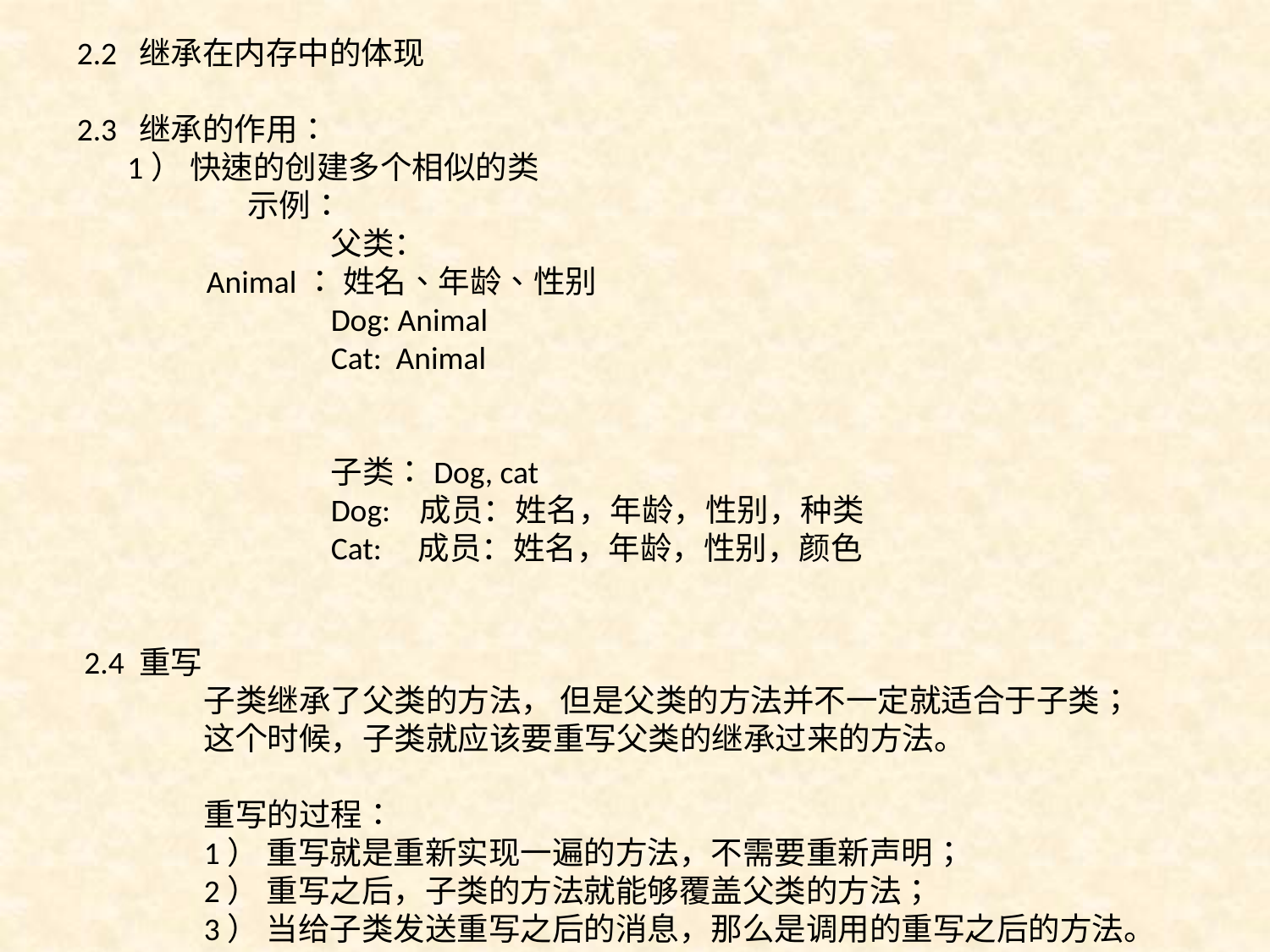

2.2  继承在内存中的体现

2.3  继承的作用：
       1） 快速的创建多个相似的类
	     示例：
		父类：
                  Animal： 姓名、年龄、性别
		Dog: Animal
		Cat:  Animal

	   	子类：Dog, cat
		Dog:   成员：姓名，年龄，性别，种类
		Cat:    成员：姓名，年龄，性别，颜色

 2.4 重写
	子类继承了父类的方法， 但是父类的方法并不一定就适合于子类；
	这个时候，子类就应该要重写父类的继承过来的方法。

	重写的过程：
	1） 重写就是重新实现一遍的方法，不需要重新声明；
	2） 重写之后，子类的方法就能够覆盖父类的方法；
	3） 当给子类发送重写之后的消息，那么是调用的重写之后的方法。